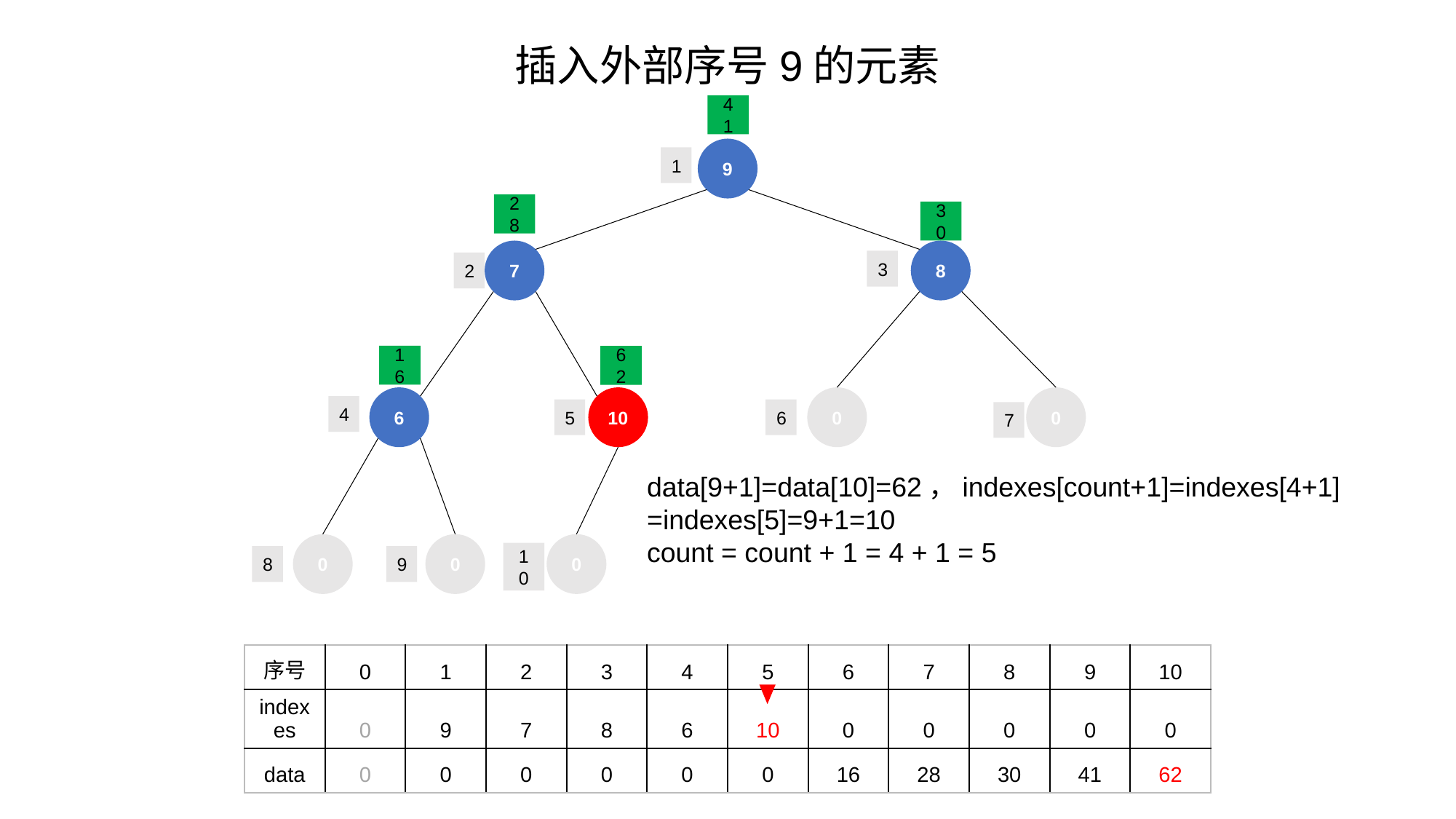

# 插入外部序号9的元素
41
28
30
16
62
9
1
7
8
3
2
6
10
0
0
4
5
6
7
data[9+1]=data[10]=62，indexes[count+1]=indexes[4+1]=indexes[5]=9+1=10
count = count + 1 = 4 + 1 = 5
0
0
0
10
8
9
| 序号 | 0 | 1 | 2 | 3 | 4 | 5 | 6 | 7 | 8 | 9 | 10 |
| --- | --- | --- | --- | --- | --- | --- | --- | --- | --- | --- | --- |
| indexes | 0 | 9 | 7 | 8 | 6 | 10 | 0 | 0 | 0 | 0 | 0 |
| data | 0 | 0 | 0 | 0 | 0 | 0 | 16 | 28 | 30 | 41 | 62 |